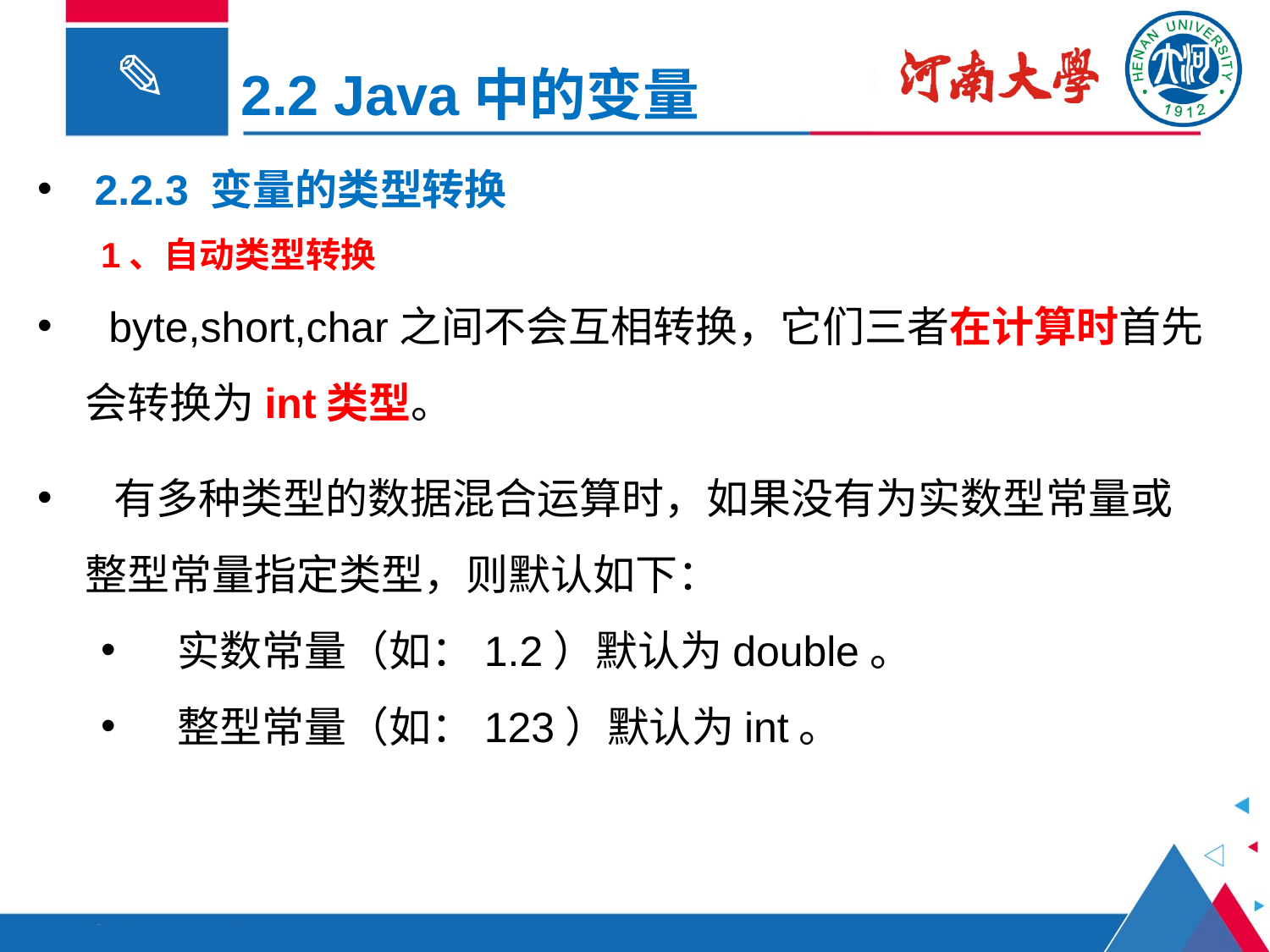

2.2 Java中的变量
 2.2.3 变量的类型转换
1、自动类型转换
  byte,short,char之间不会互相转换，它们三者在计算时首先会转换为int类型。

  有多种类型的数据混合运算时，如果没有为实数型常量或整型常量指定类型，则默认如下：
  实数常量（如：1.2）默认为double。
  整型常量（如：123）默认为int。